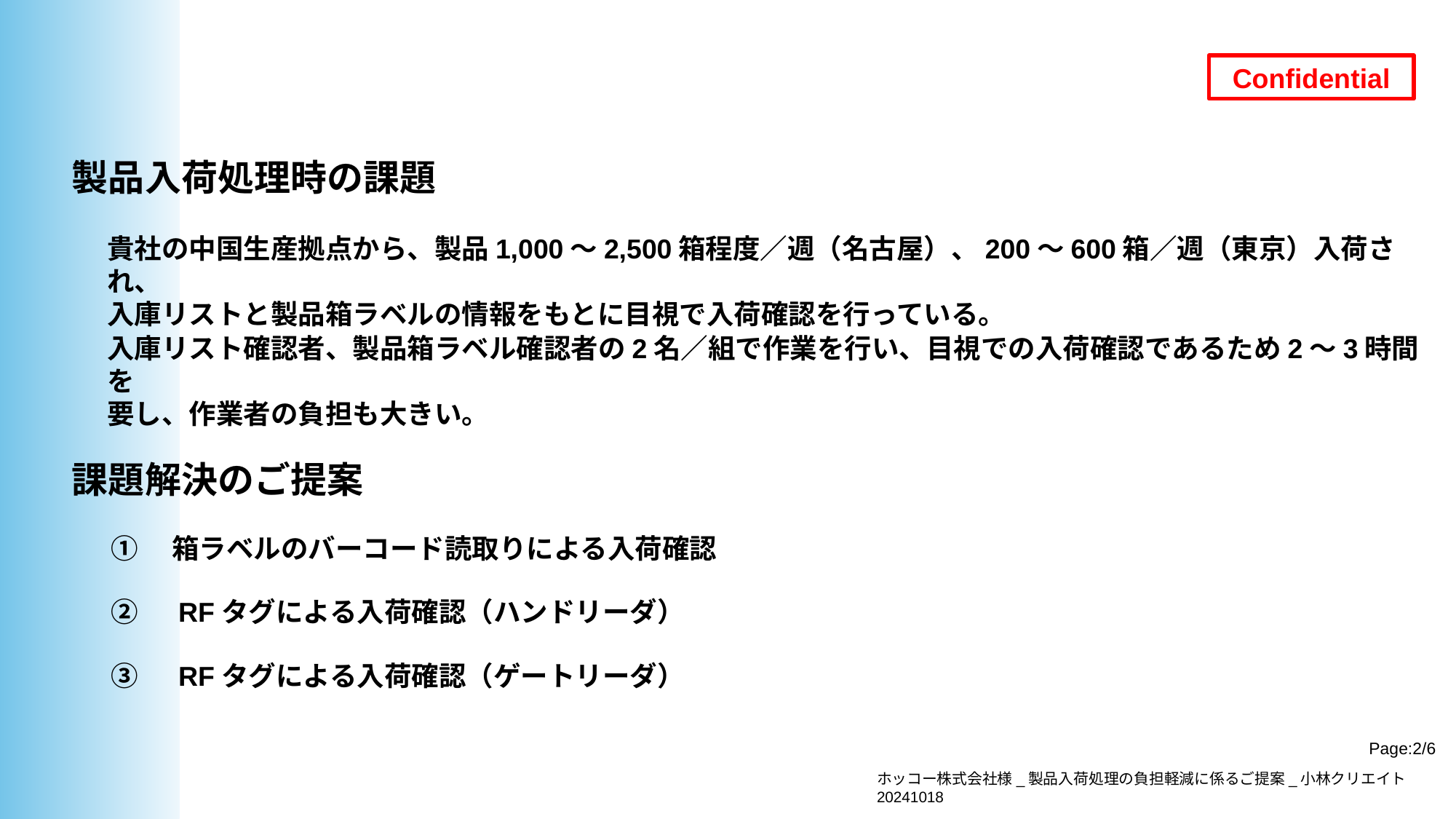

Confidential
製品入荷処理時の課題
貴社の中国生産拠点から、製品1,000～2,500箱程度／週（名古屋）、200～600箱／週（東京）入荷され、
入庫リストと製品箱ラベルの情報をもとに目視で入荷確認を行っている。
入庫リスト確認者、製品箱ラベル確認者の2名／組で作業を行い、目視での入荷確認であるため2～3時間を
要し、作業者の負担も大きい。
課題解決のご提案
①　箱ラベルのバーコード読取りによる入荷確認
②　RFタグによる入荷確認（ハンドリーダ）
③　RFタグによる入荷確認（ゲートリーダ）
Page:2/6
ホッコー株式会社様_製品入荷処理の負担軽減に係るご提案_小林クリエイト20241018